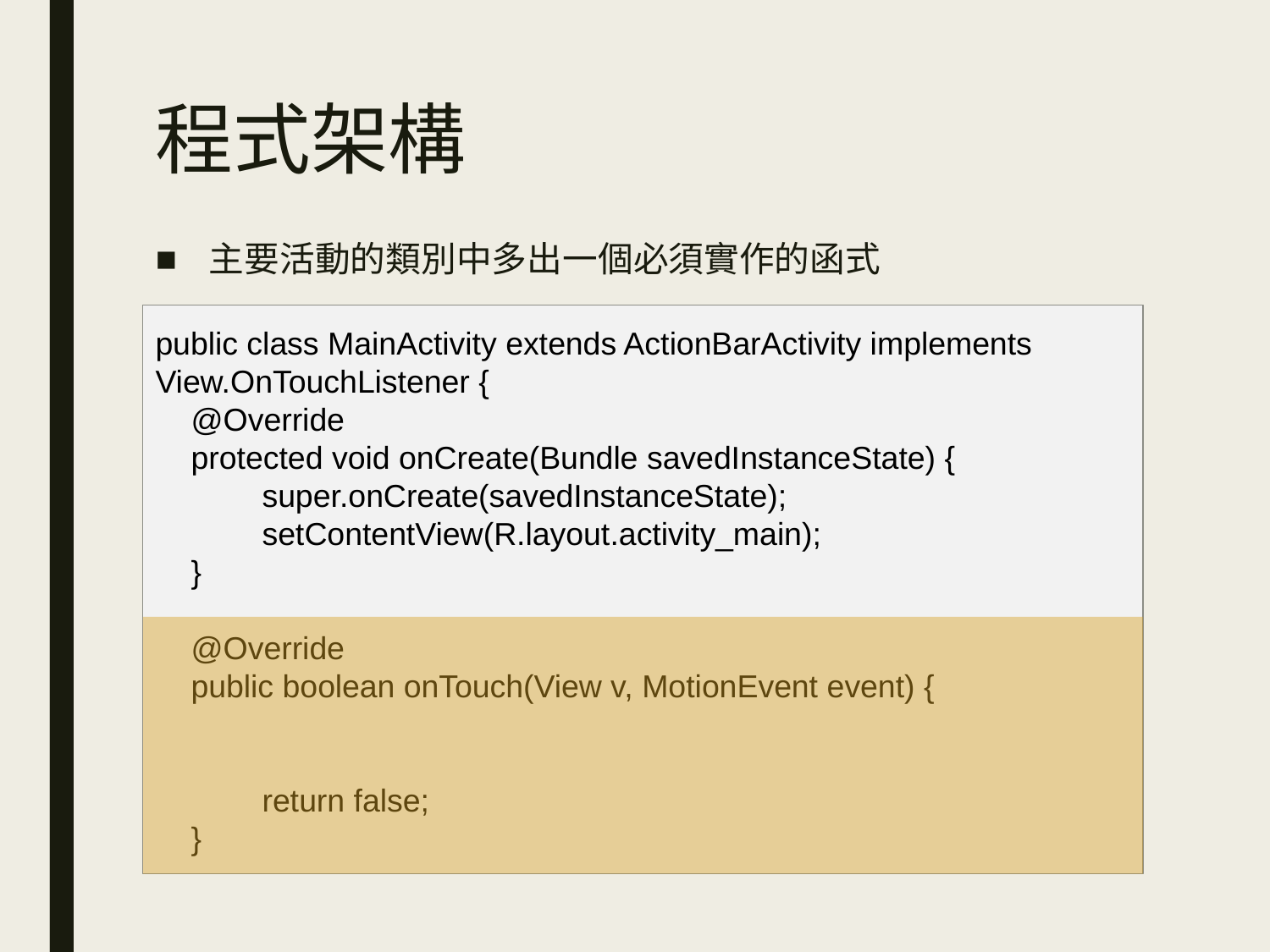

# 程式架構
主要活動的類別中多出一個必須實作的函式
public class MainActivity extends ActionBarActivity implements View.OnTouchListener {
    @Override
    protected void onCreate(Bundle savedInstanceState) {
            super.onCreate(savedInstanceState);
            setContentView(R.layout.activity_main);
    }

    @Override
    public boolean onTouch(View v, MotionEvent event) {

            return false;
    }